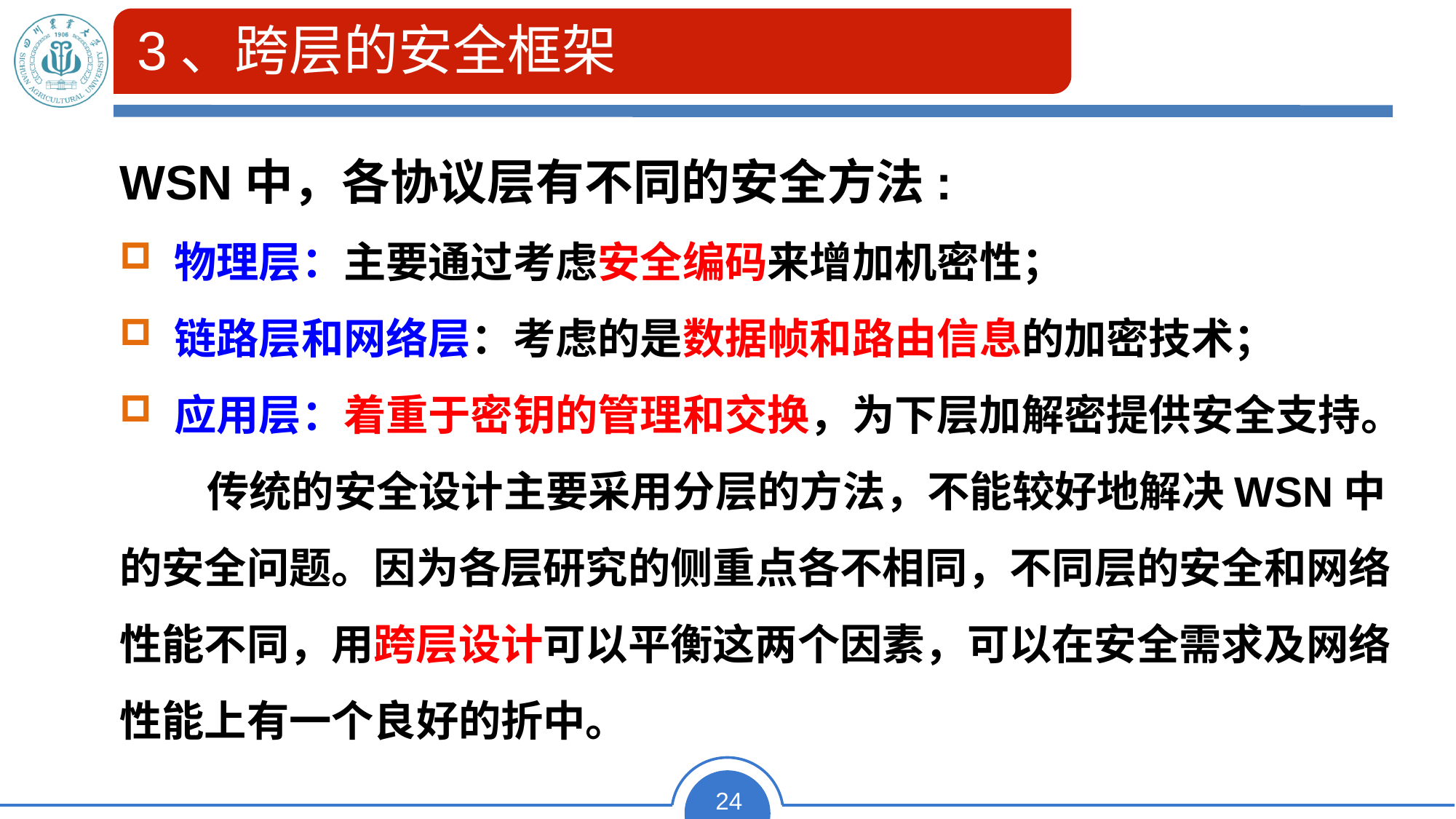

# 3、跨层的安全框架
WSN中，各协议层有不同的安全方法:
物理层：主要通过考虑安全编码来增加机密性；
链路层和网络层：考虑的是数据帧和路由信息的加密技术；
应用层：着重于密钥的管理和交换，为下层加解密提供安全支持。
        传统的安全设计主要采用分层的方法，不能较好地解决WSN中的安全问题。因为各层研究的侧重点各不相同，不同层的安全和网络性能不同，用跨层设计可以平衡这两个因素，可以在安全需求及网络性能上有一个良好的折中。